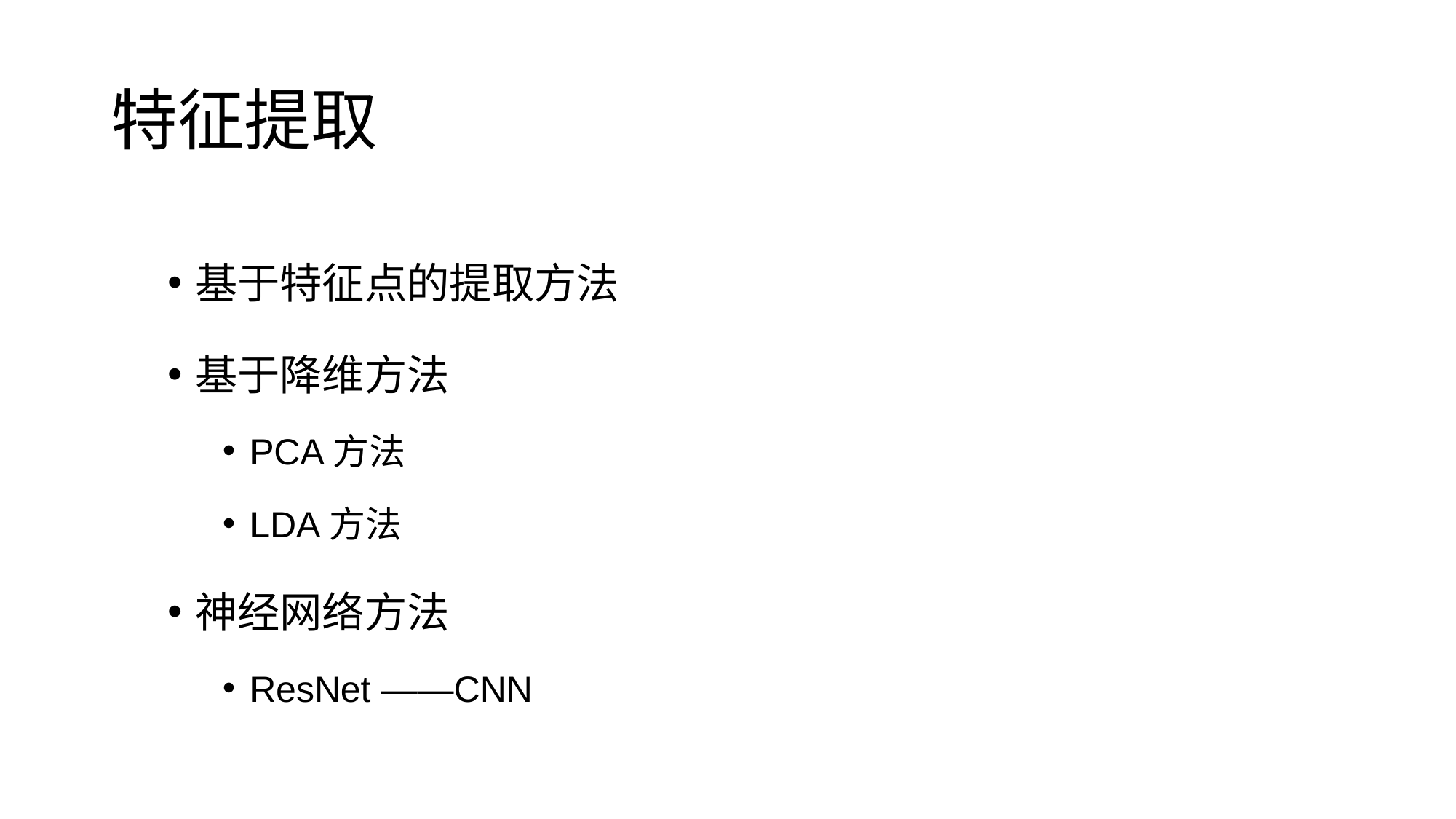

# 特征提取
基于特征点的提取方法
基于降维方法
PCA方法
LDA方法
神经网络方法
ResNet ——CNN